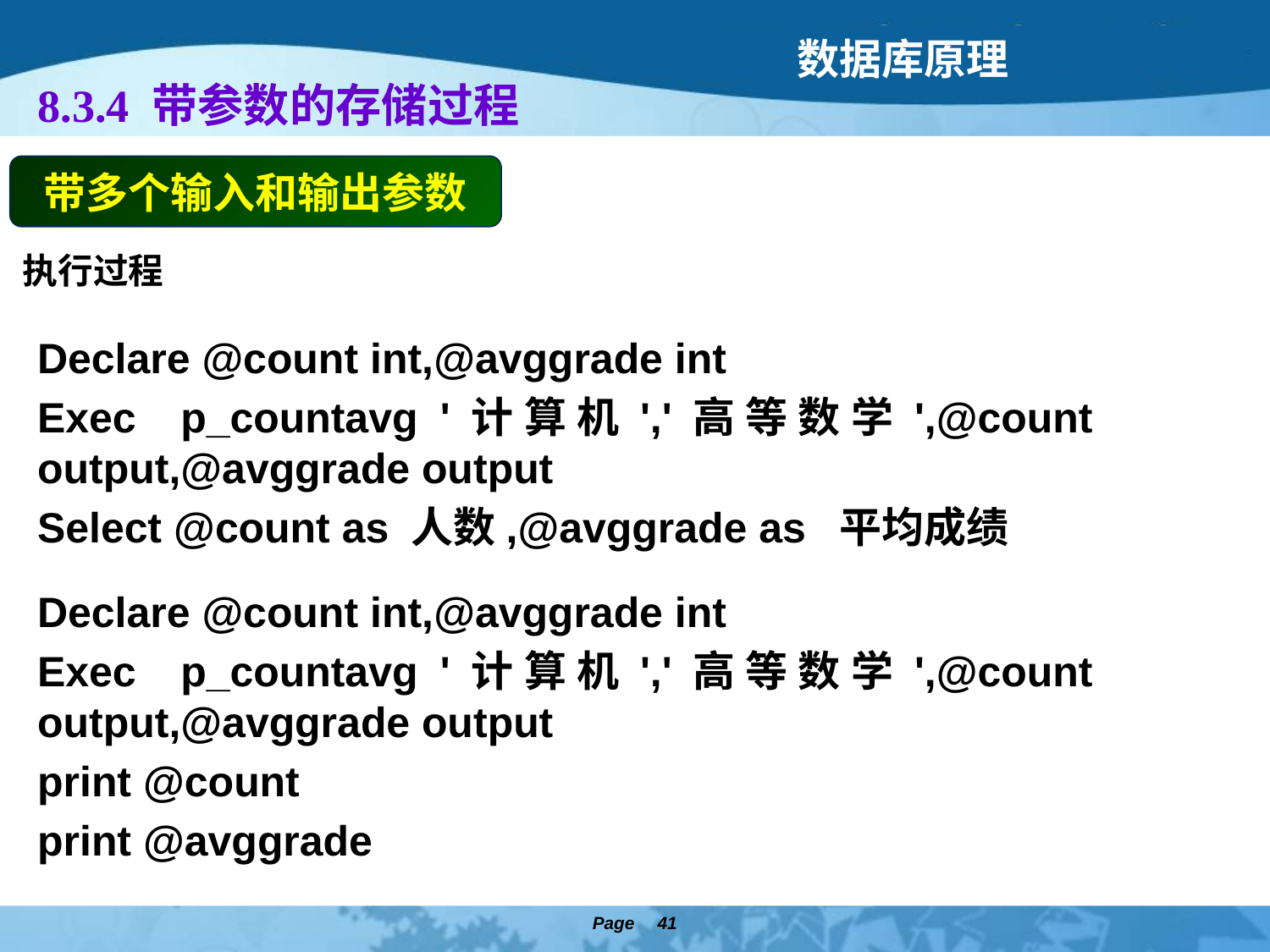

# 8.3.4 带参数的存储过程

带多个输入和输出参数
执行过程
Declare @count int,@avggrade int
Exec  p_countavg '计算机','高等数学',@count output,@avggrade output
Select @count as 人数,@avggrade as  平均成绩
Declare @count int,@avggrade int
Exec  p_countavg '计算机','高等数学',@count output,@avggrade output
print @count
print @avggrade